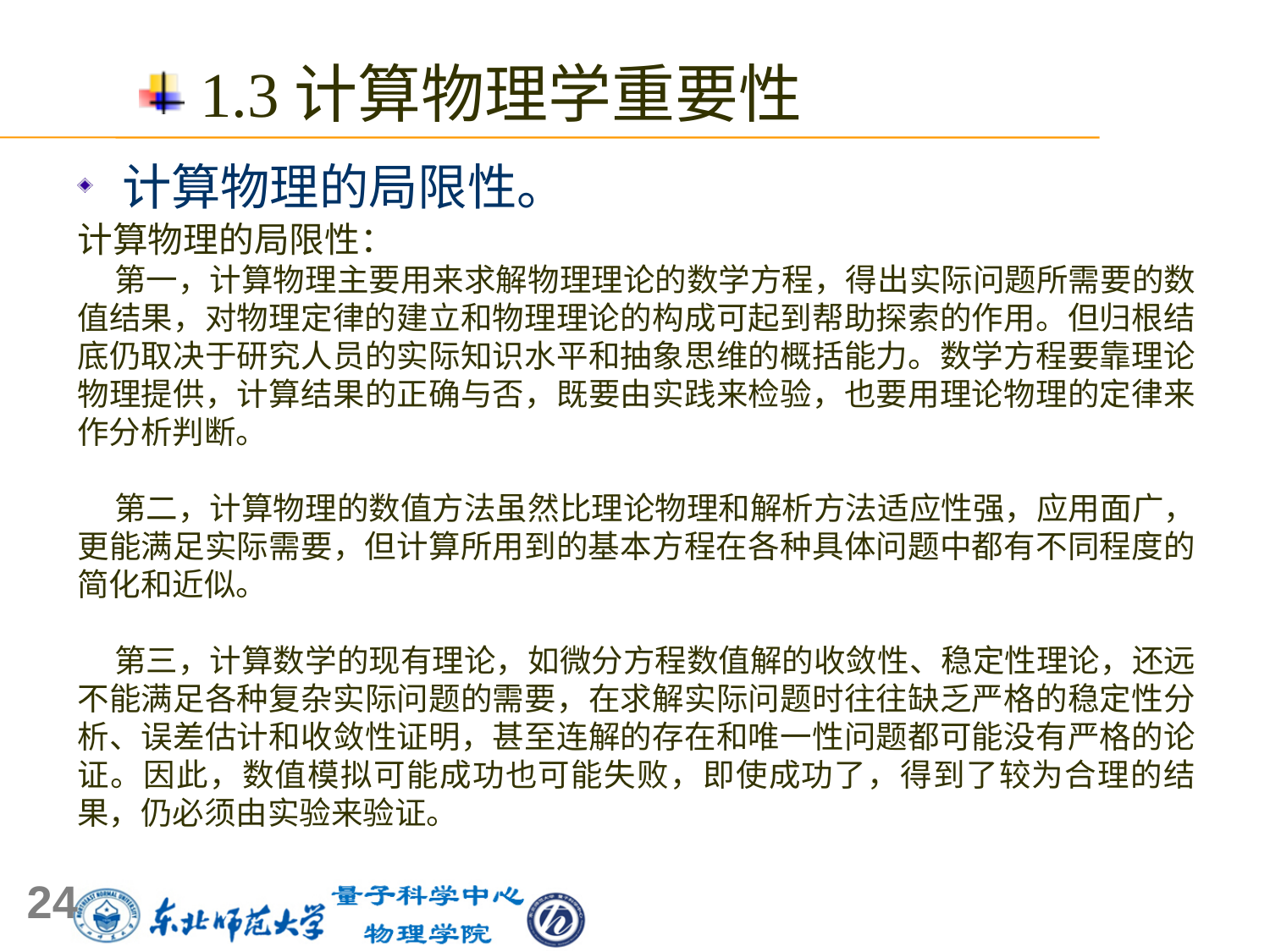

1.3计算物理学重要性

 计算物理的局限性。
计算物理的局限性：
    第一，计算物理主要用来求解物理理论的数学方程，得出实际问题所需要的数值结果，对物理定律的建立和物理理论的构成可起到帮助探索的作用。但归根结底仍取决于研究人员的实际知识水平和抽象思维的概括能力。数学方程要靠理论物理提供，计算结果的正确与否，既要由实践来检验，也要用理论物理的定律来作分析判断。

    第二，计算物理的数值方法虽然比理论物理和解析方法适应性强，应用面广，更能满足实际需要，但计算所用到的基本方程在各种具体问题中都有不同程度的简化和近似。

    第三，计算数学的现有理论，如微分方程数值解的收敛性、稳定性理论，还远不能满足各种复杂实际问题的需要，在求解实际问题时往往缺乏严格的稳定性分析、误差估计和收敛性证明，甚至连解的存在和唯一性问题都可能没有严格的论证。因此，数值模拟可能成功也可能失败，即使成功了，得到了较为合理的结果，仍必须由实验来验证。
24